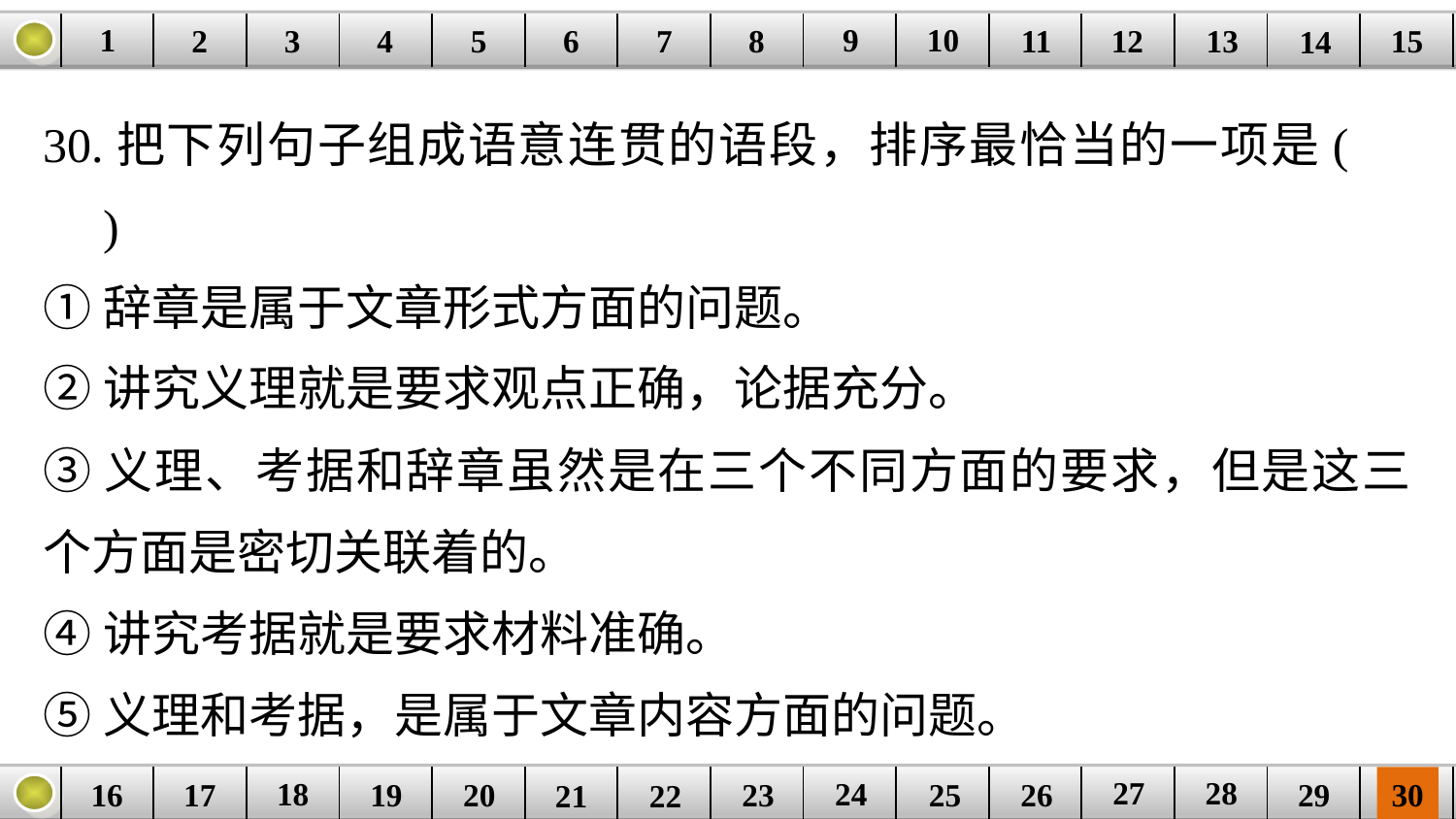

9
10
1
3
4
5
6
8
11
2
12
15
|  |  |  |  |  |  |  |  |  |  |  |  |  |  |  |
| --- | --- | --- | --- | --- | --- | --- | --- | --- | --- | --- | --- | --- | --- | --- |
7
13
14

30.把下列句子组成语意连贯的语段，排序最恰当的一项是(　　)
①辞章是属于文章形式方面的问题。
②讲究义理就是要求观点正确，论据充分。
③义理、考据和辞章虽然是在三个不同方面的要求，但是这三个方面是密切关联着的。
④讲究考据就是要求材料准确。
⑤义理和考据，是属于文章内容方面的问题。
⑥讲究辞章就是要求适合于内容的完美的形式。

27
28
18
24
16
25
26
30
|  |  |  |  |  |  |  |  |  |  |  |  |  |  |  |
| --- | --- | --- | --- | --- | --- | --- | --- | --- | --- | --- | --- | --- | --- | --- |
23
17
19
20
29
21
22